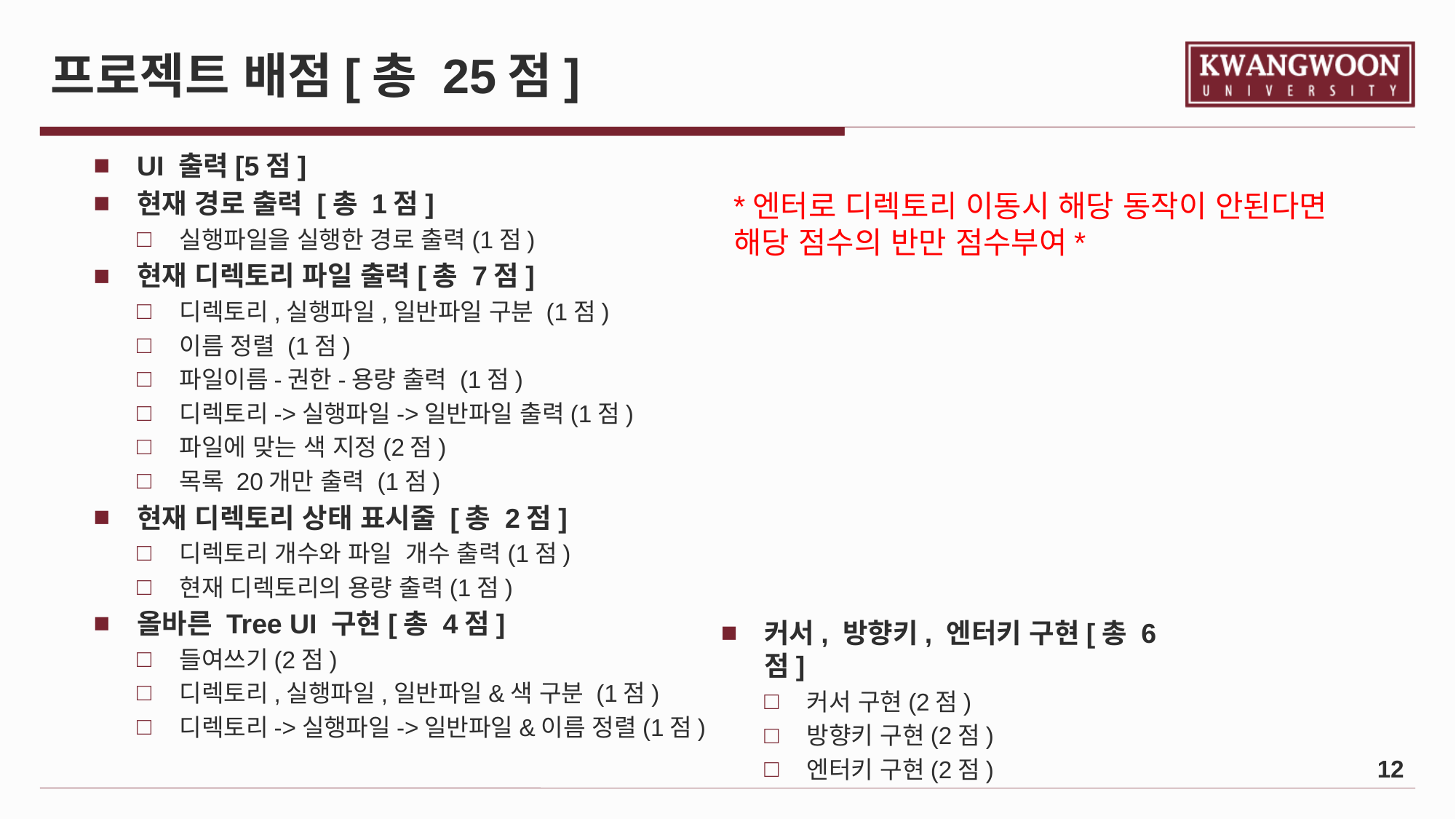

# 프로젝트 배점[총 25점]
UI 출력[5점]
현재 경로 출력 [총 1점]
실행파일을 실행한 경로 출력(1점)
현재 디렉토리 파일 출력[총 7점]
디렉토리,실행파일,일반파일 구분 (1점)
이름 정렬 (1점)
파일이름-권한-용량 출력 (1점)
디렉토리->실행파일->일반파일 출력(1점)
파일에 맞는 색 지정(2점)
목록 20개만 출력 (1점)
현재 디렉토리 상태 표시줄 [총 2점]
디렉토리 개수와 파일  개수 출력(1점)
현재 디렉토리의 용량 출력(1점)
올바른 Tree UI 구현[총 4점]
들여쓰기(2점)
디렉토리,실행파일,일반파일&색 구분 (1점)
디렉토리->실행파일->일반파일&이름 정렬(1점)
*엔터로 디렉토리 이동시 해당 동작이 안된다면
해당 점수의 반만 점수부여*
커서, 방향키, 엔터키 구현[총 6점]
커서 구현(2점)
방향키 구현(2점)
엔터키 구현(2점)

	12